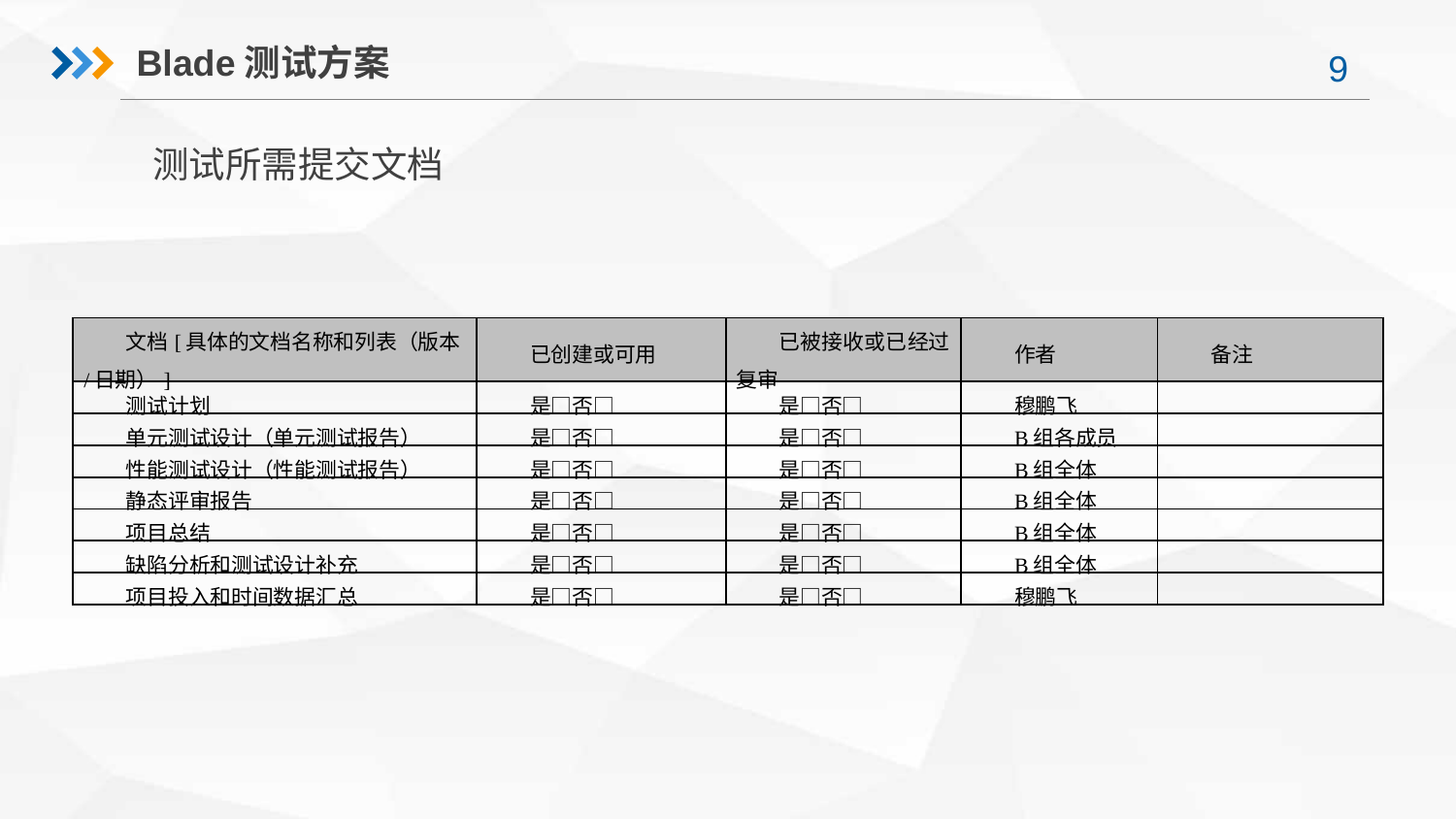

Blade测试方案
测试所需提交文档
| 文档[具体的文档名称和列表（版本/日期）] | 已创建或可用 | 已被接收或已经过复审 | 作者 | 备注 |
| --- | --- | --- | --- | --- |
| 测试计划 | 是□否□ | 是□否□ | 穆鹏飞 |  |
| 单元测试设计（单元测试报告） | 是□否□ | 是□否□ | B组各成员 |  |
| 性能测试设计（性能测试报告） | 是□否□ | 是□否□ | B组全体 |  |
| 静态评审报告 | 是□否□ | 是□否□ | B组全体 |  |
| 项目总结 | 是□否□ | 是□否□ | B组全体 |  |
| 缺陷分析和测试设计补充 | 是□否□ | 是□否□ | B组全体 |  |
| 项目投入和时间数据汇总 | 是□否□ | 是□否□ | 穆鹏飞 |  |